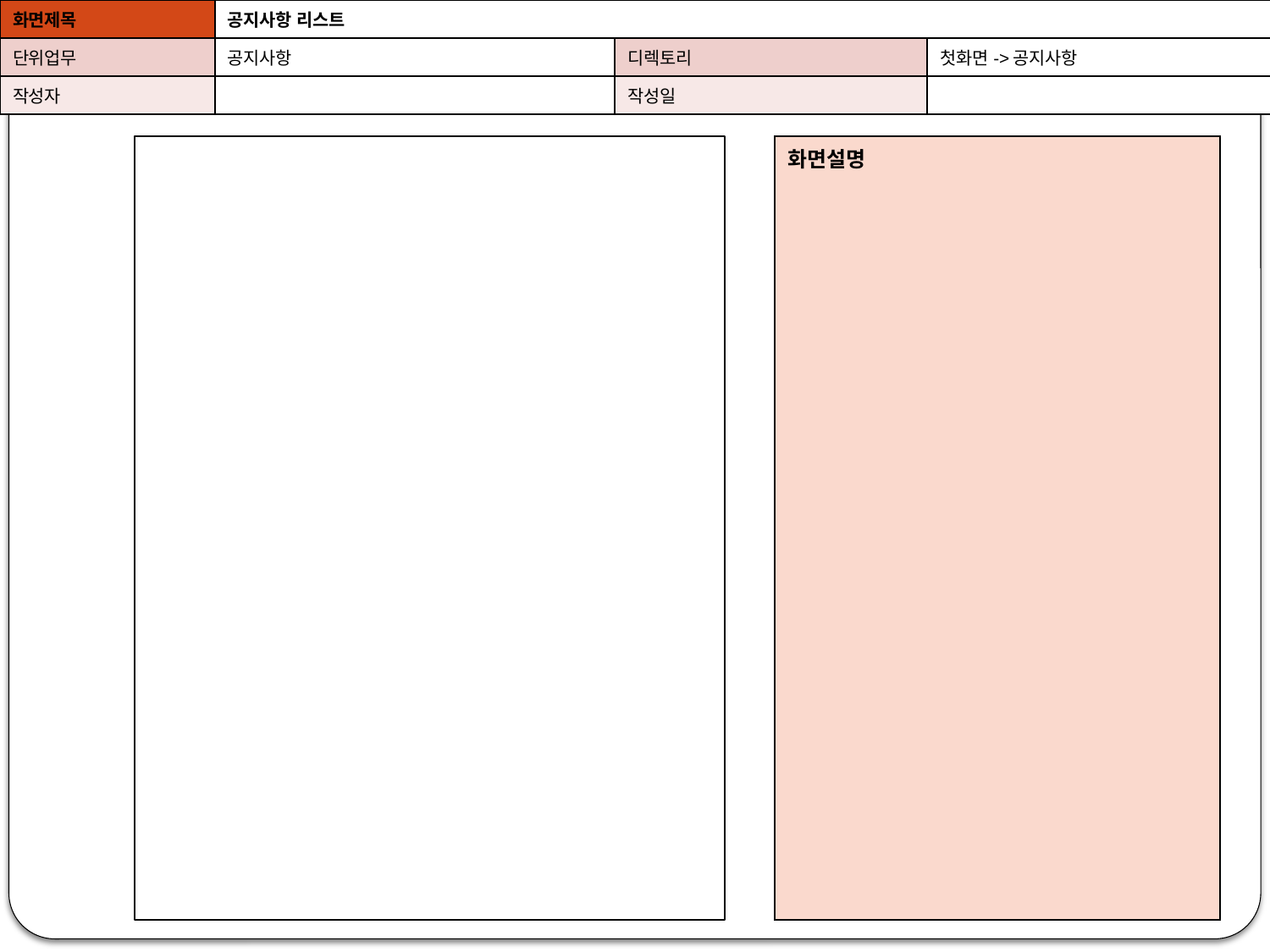

| 화면제목 | 공지사항 리스트 |  |  |
| --- | --- | --- | --- |
| 단위업무 | 공지사항 | 디렉토리 | 첫화면->공지사항 |
| 작성자 |  | 작성일 |  |

| 화면설명 |
| --- |